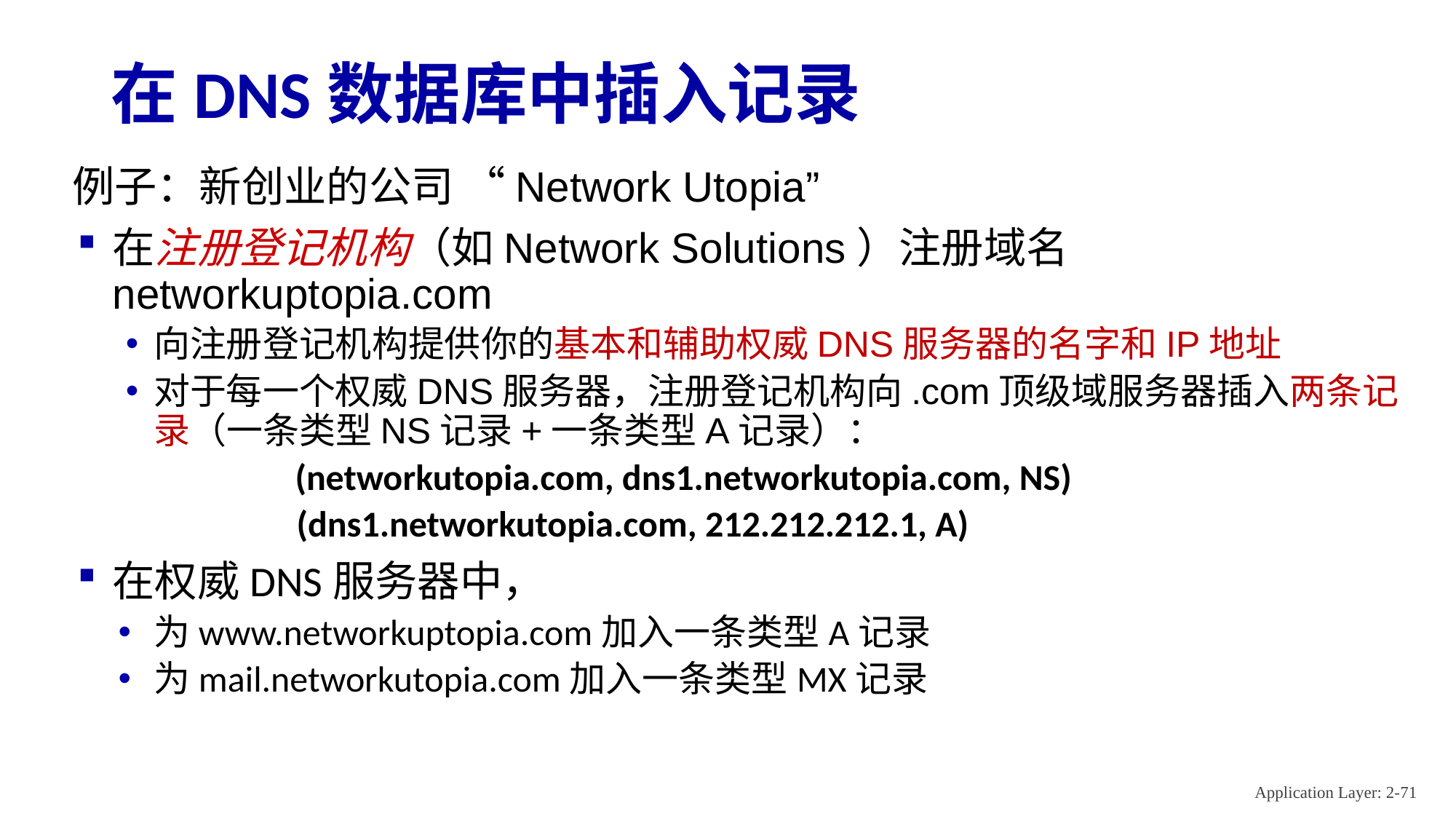

# 在DNS数据库中插入记录
例子：新创业的公司 “Network Utopia”
在注册登记机构（如Network Solutions）注册域名networkuptopia.com
向注册登记机构提供你的基本和辅助权威DNS服务器的名字和IP地址
对于每一个权威DNS服务器，注册登记机构向.com顶级域服务器插入两条记录（一条类型NS记录+一条类型A记录）：
 (networkutopia.com, dns1.networkutopia.com, NS)
 (dns1.networkutopia.com, 212.212.212.1, A)
在权威DNS服务器中，
为www.networkuptopia.com加入一条类型A记录
为mail.networkutopia.com加入一条类型MX记录

Application Layer: 2-71